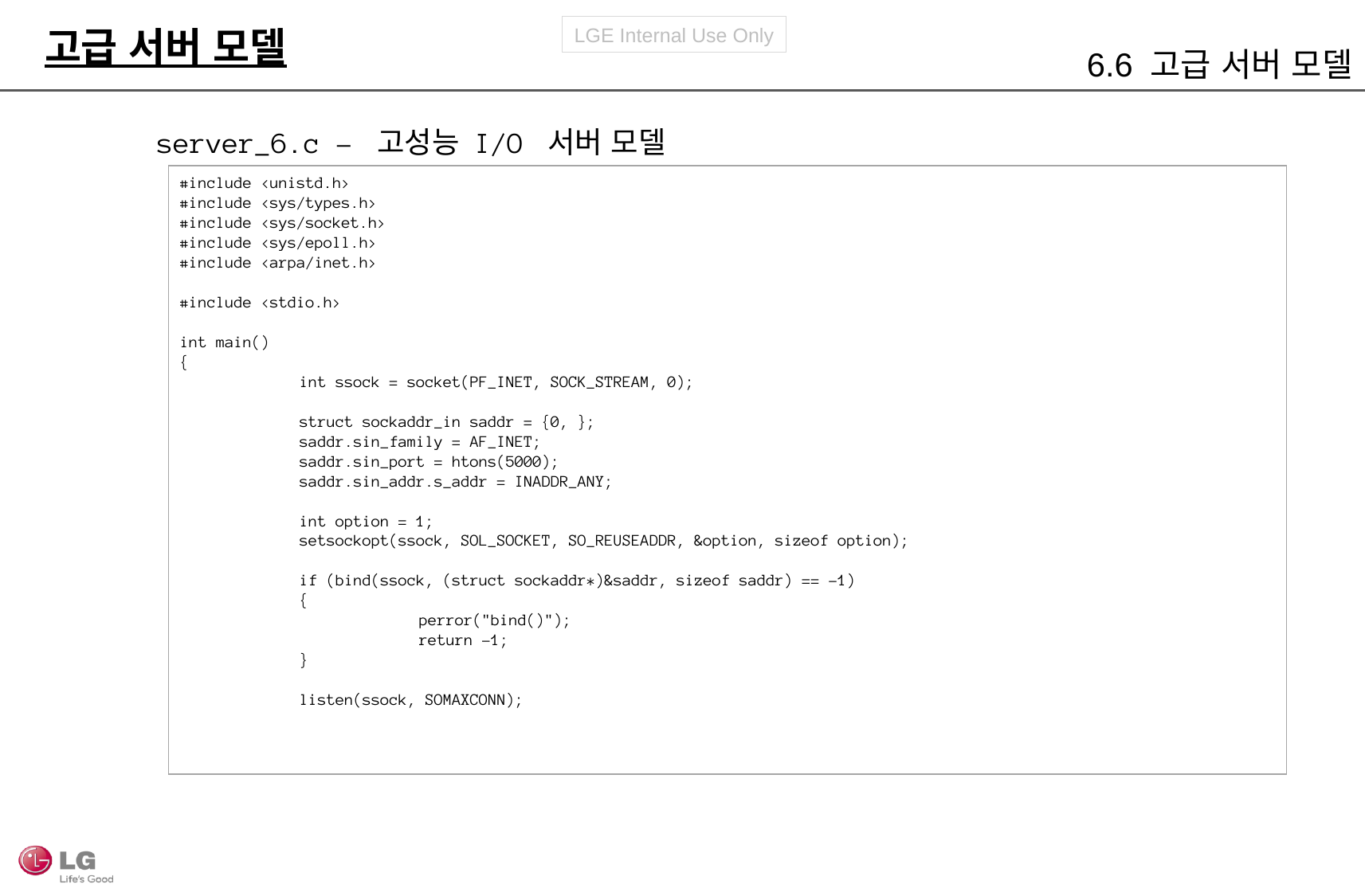

고급 서버 모델
6.6 고급 서버 모델

server_6.c – 고성능 I/O 서버 모델
#include <unistd.h>
#include <sys/types.h>
#include <sys/socket.h>
#include <sys/epoll.h>
#include <arpa/inet.h>

#include <stdio.h>

int main()
{
	int ssock = socket(PF_INET, SOCK_STREAM, 0);

	struct sockaddr_in saddr = {0, };
	saddr.sin_family = AF_INET;
	saddr.sin_port = htons(5000);
	saddr.sin_addr.s_addr = INADDR_ANY;

	int option = 1;
	setsockopt(ssock, SOL_SOCKET, SO_REUSEADDR, &option, sizeof option);

	if (bind(ssock, (struct sockaddr*)&saddr, sizeof saddr) == -1)
	{
		perror("bind()");
		return -1;
	}

	listen(ssock, SOMAXCONN);